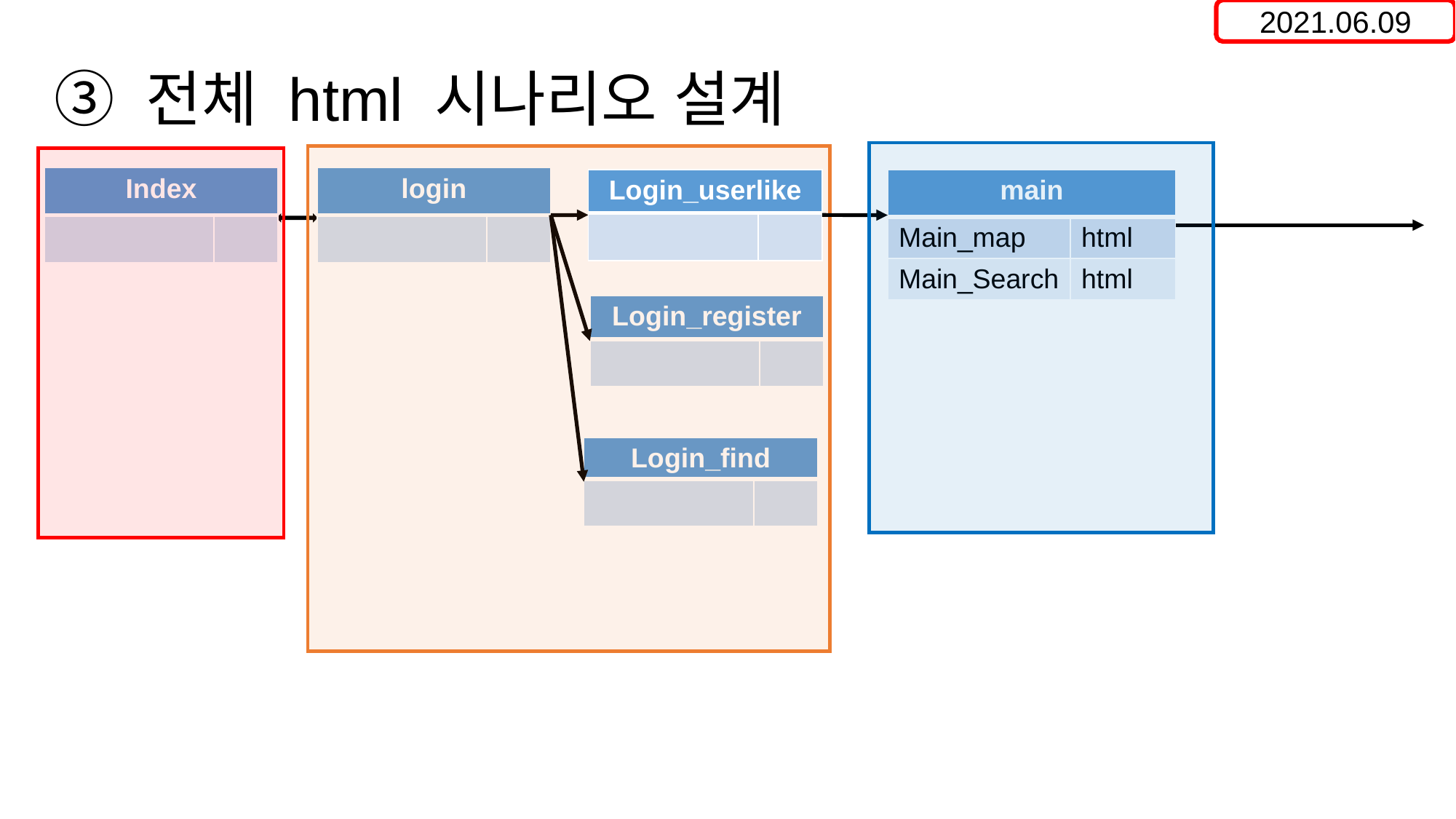

2021.06.09
③ 전체 html 시나리오 설계

| Index |  |
| --- | --- |
|  |  |
| login |  |
| --- | --- |
|  |  |
| Login\_userlike |  |
| --- | --- |
|  |  |
| main |  |
| --- | --- |
| Main\_map | html |
| Main\_Search | html |

| Login\_register |  |
| --- | --- |
|  |  |
| Login\_find |  |
| --- | --- |
|  |  |